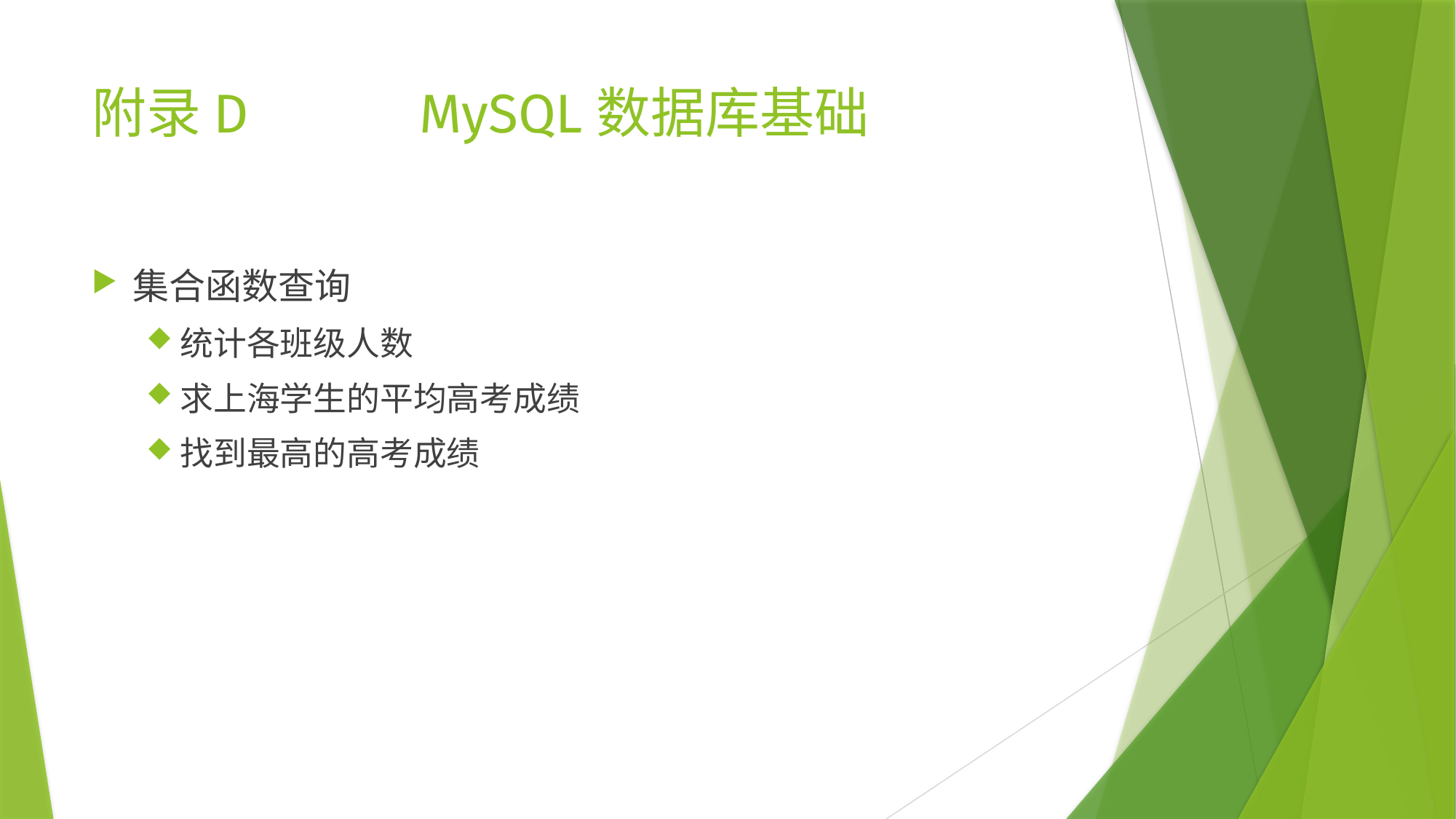

# 附录D		MySQL数据库基础
集合函数查询
统计各班级人数
求上海学生的平均高考成绩
找到最高的高考成绩